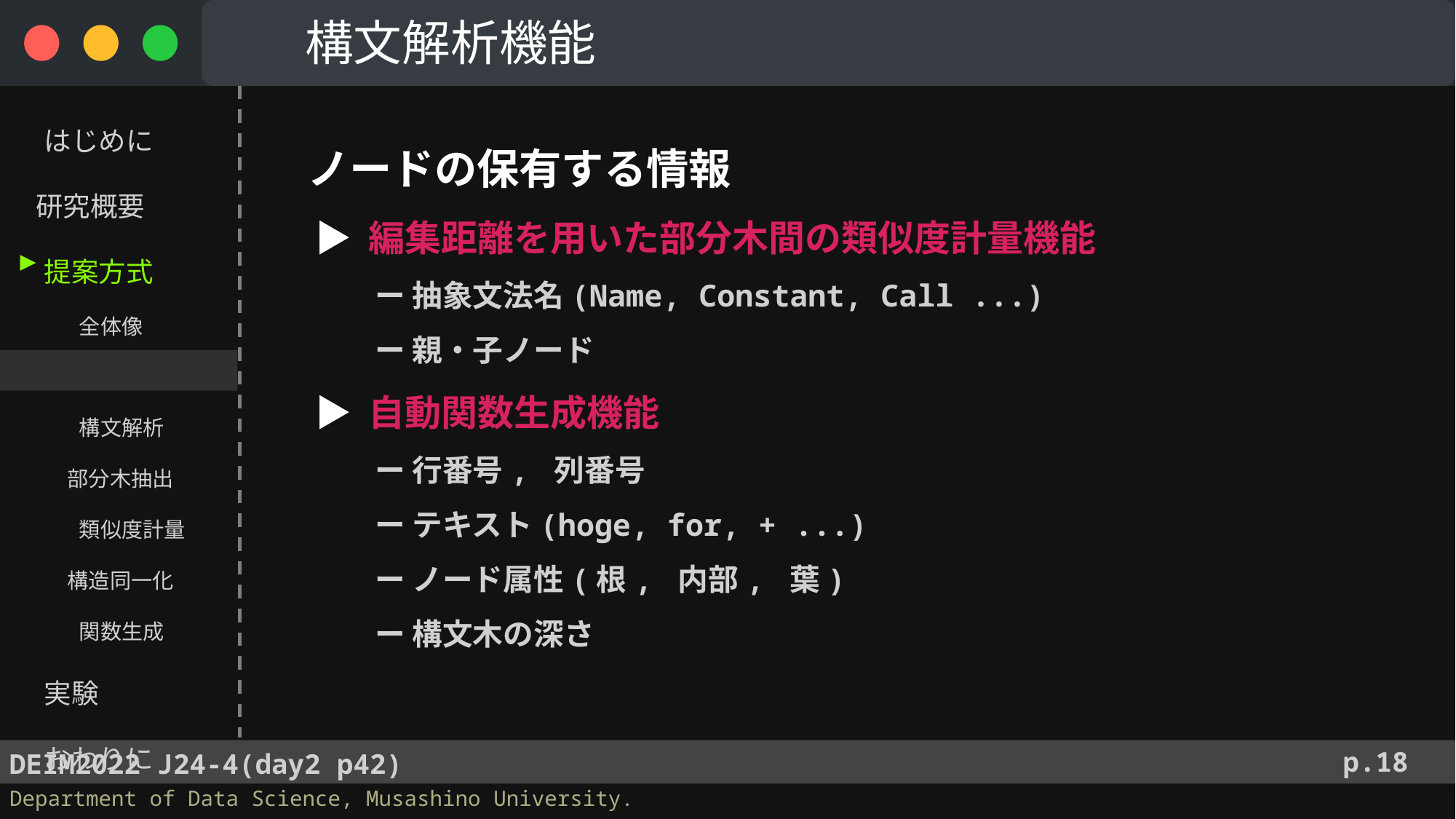

構文解析機能
　 はじめに
   研究概要
　 提案方式
　　　 全体像
　　　 構文解析
　　   部分木抽出
　　　 類似度計量
　　   構造同一化
　　　 関数生成
　 実験
　 おわりに

ノードの保有する情報
 ▶︎ 編集距離を用いた部分木間の類似度計量機能
ー 抽象文法名(Name, Constant, Call ...)
ー 親・子ノード
 ▶︎ 自動関数生成機能
ー 行番号, 列番号
ー テキスト(hoge, for, + ...)
ー ノード属性(根, 内部, 葉)
ー 構文木の深さ
▶︎

p.18